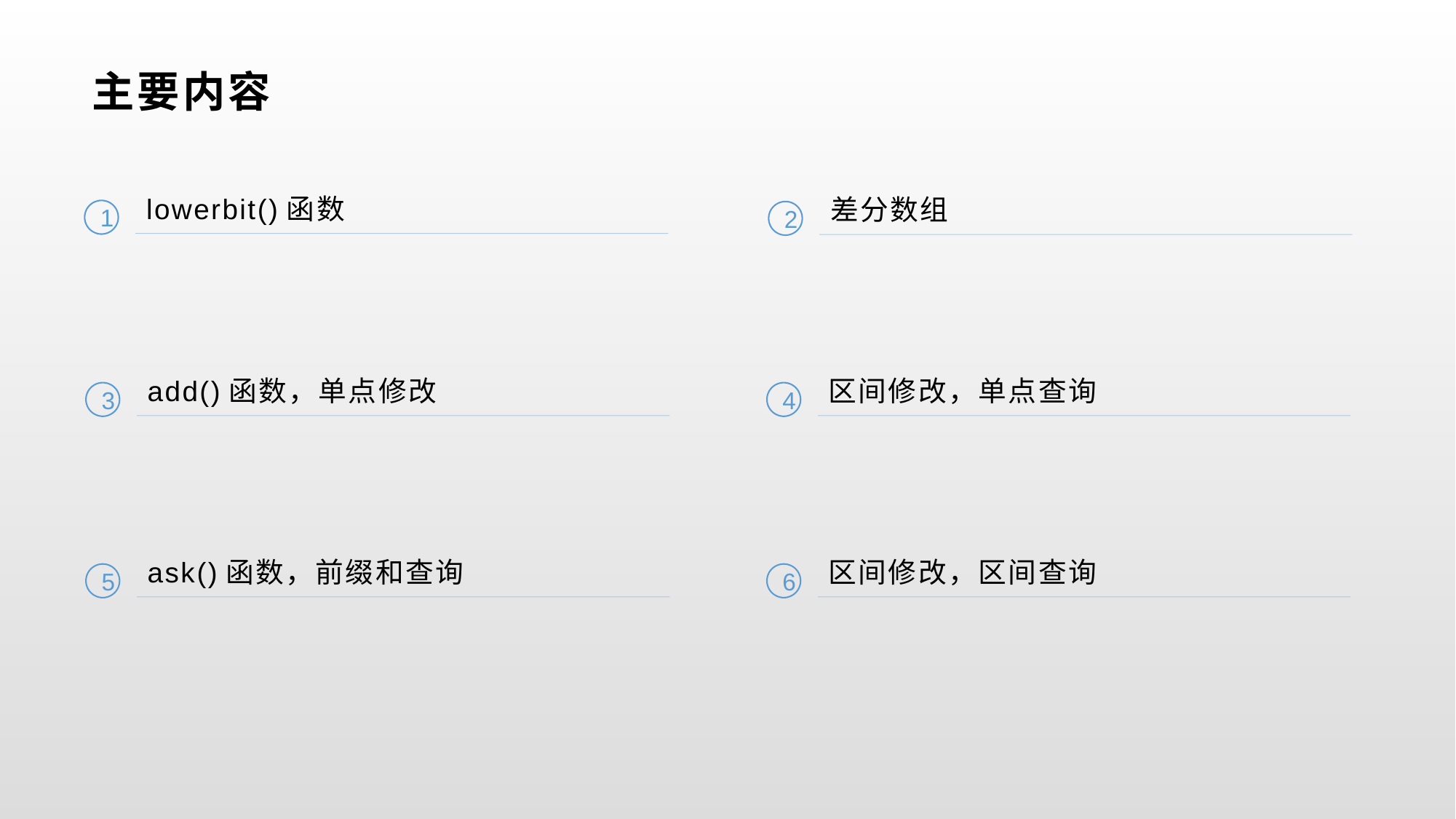

主要内容
lowerbit()函数
差分数组
1
2

add()函数，单点修改
区间修改，单点查询
3
4

ask()函数，前缀和查询
区间修改，区间查询
5
6